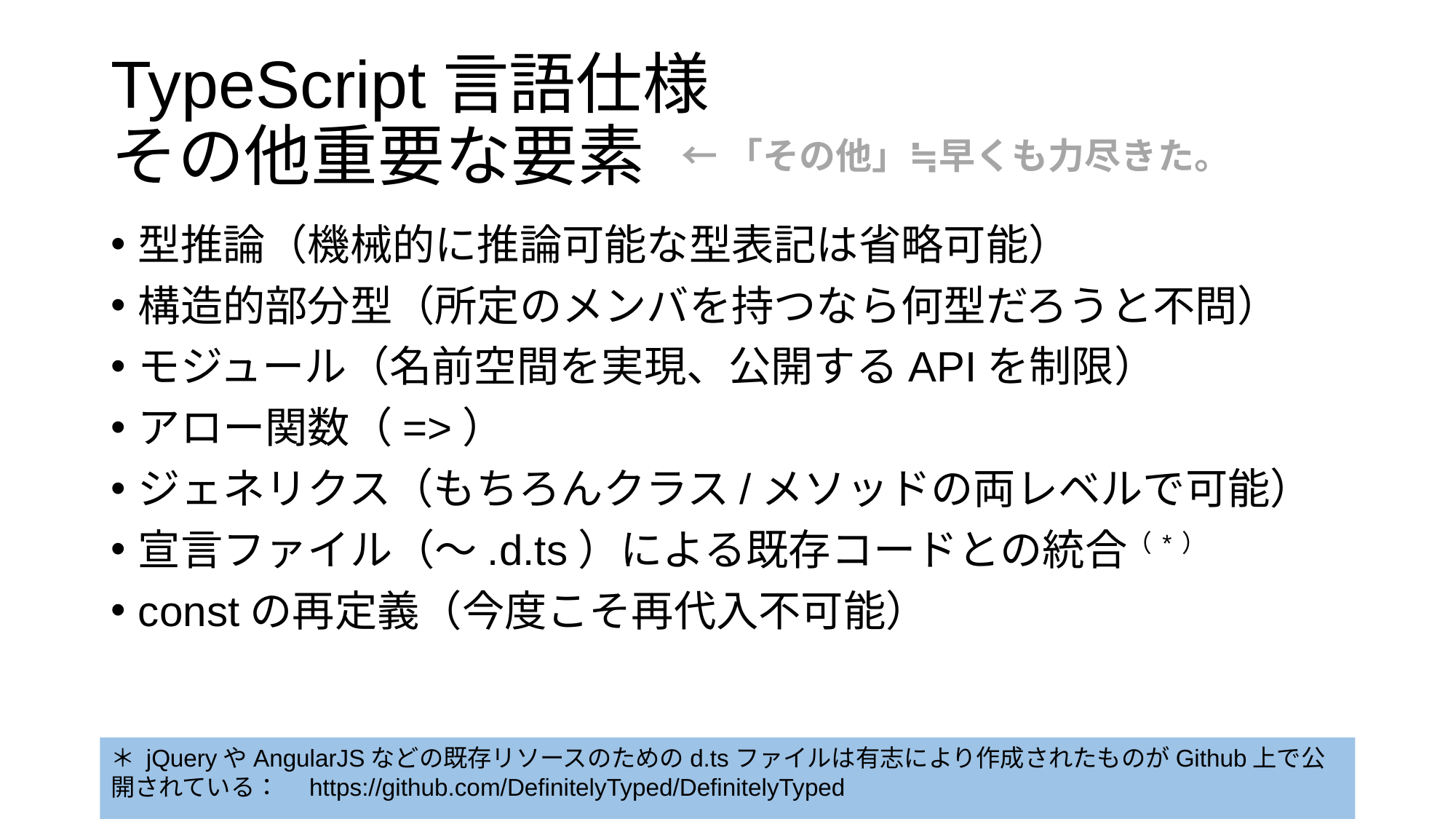

# TypeScript言語仕様 その他重要な要素
←「その他」≒早くも力尽きた。
型推論（機械的に推論可能な型表記は省略可能）
構造的部分型（所定のメンバを持つなら何型だろうと不問）
モジュール（名前空間を実現、公開するAPIを制限）
アロー関数（=>）
ジェネリクス（もちろんクラス/メソッドの両レベルで可能）
宣言ファイル（〜.d.ts）による既存コードとの統合（*）
constの再定義（今度こそ再代入不可能）

＊ jQueryやAngularJSなどの既存リソースのためのd.tsファイルは有志により作成されたものがGithub上で公開されている：　https://github.com/DefinitelyTyped/DefinitelyTyped